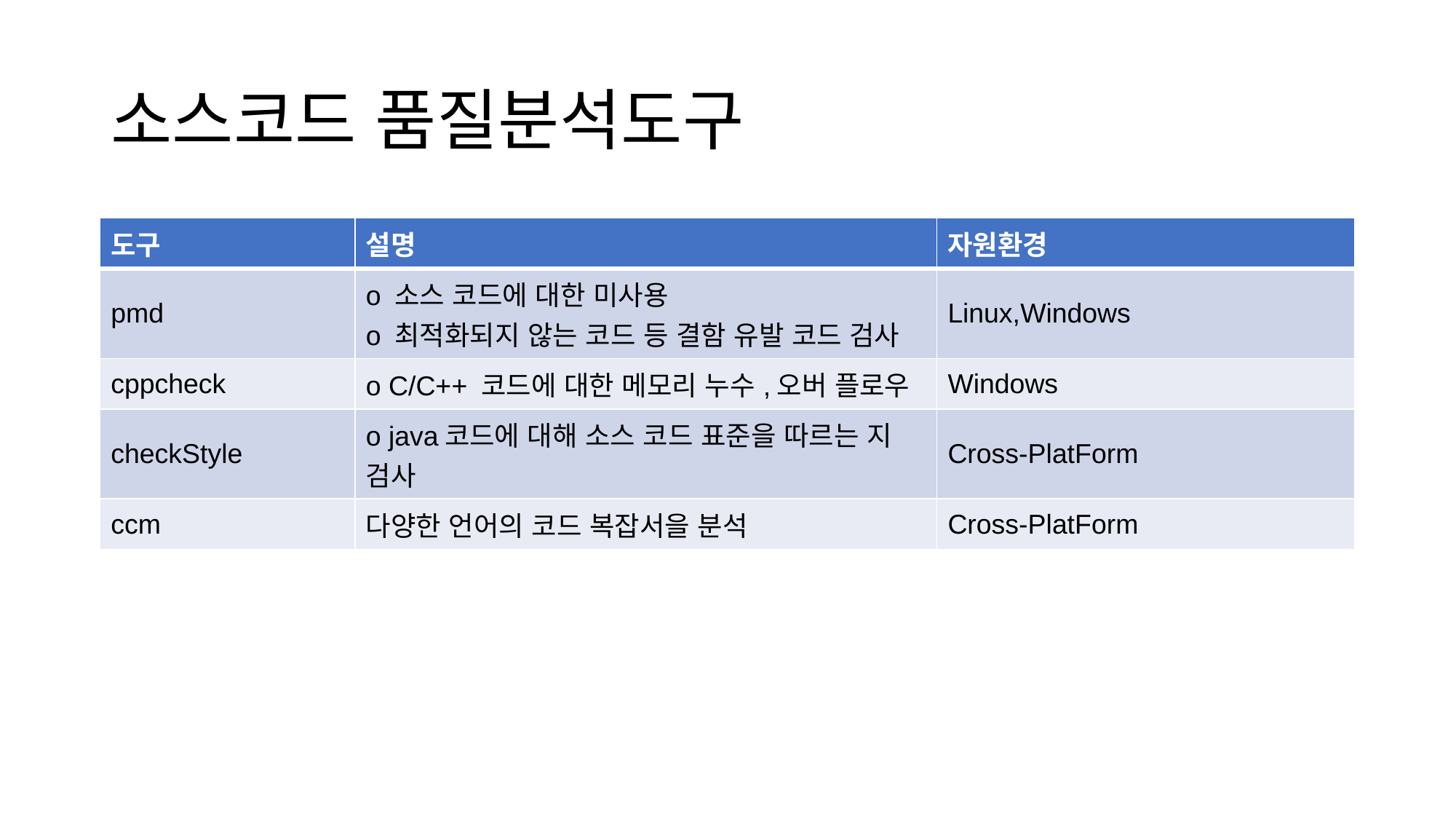

# 소스코드 품질분석도구
| 도구 | 설명 | 자원환경 |
| --- | --- | --- |
| pmd | o 소스 코드에 대한 미사용 o 최적화되지 않는 코드 등 결함 유발 코드 검사 | Linux,Windows |
| cppcheck | o C/C++ 코드에 대한 메모리 누수,오버 플로우 | Windows |
| checkStyle | o java코드에 대해 소스 코드 표준을 따르는 지 검사 | Cross-PlatForm |
| ccm | 다양한 언어의 코드 복잡서을 분석 | Cross-PlatForm |